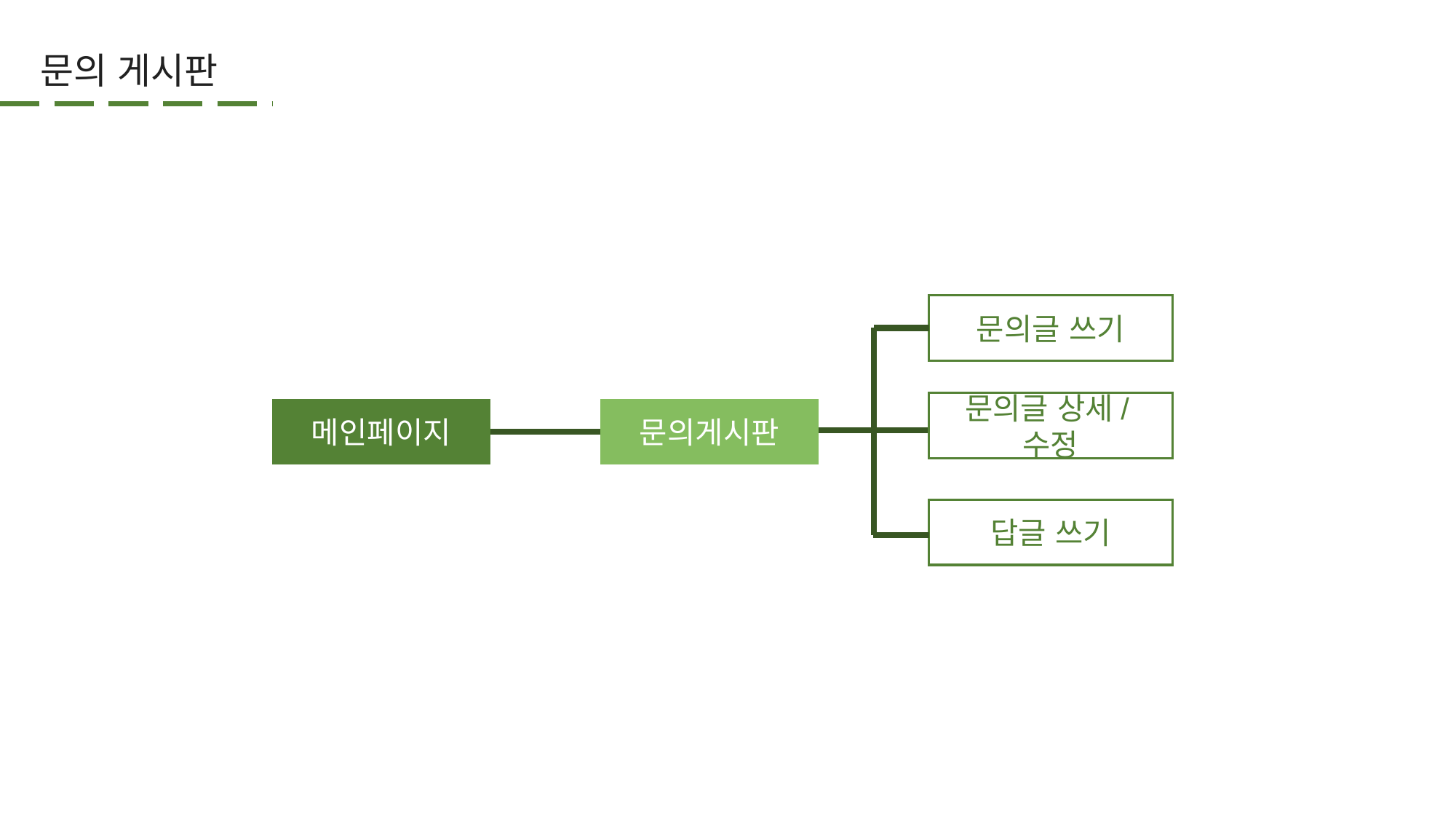

# 문의 게시판
문의글 쓰기
문의글 상세/수정
메인페이지
문의게시판
답글 쓰기